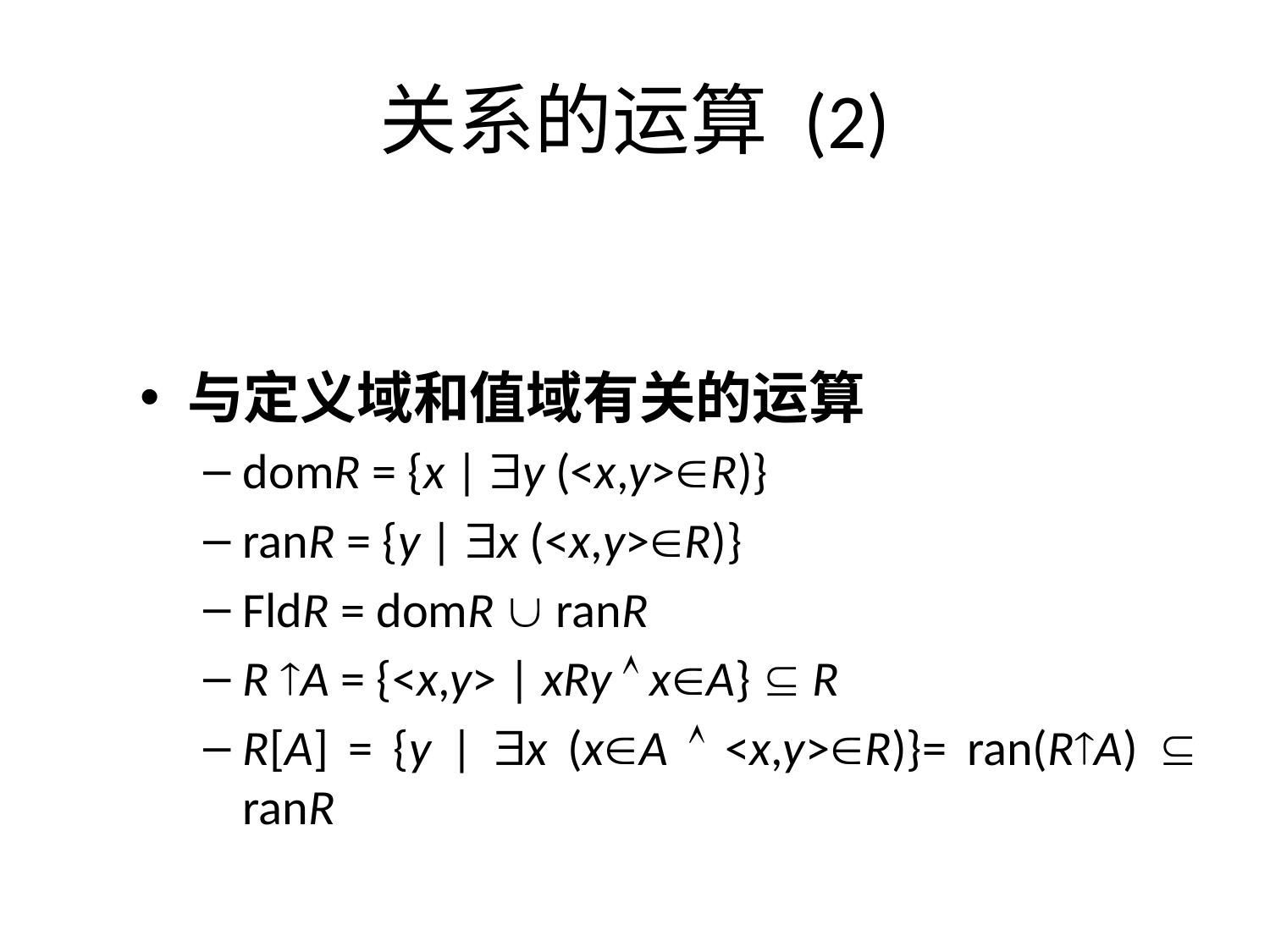

# 关系的运算 (2)
与定义域和值域有关的运算
domR = {x | ∃y (<x,y>∈R)}
ranR = {y | ∃x (<x,y>∈R)}
FldR = domR ∪ ranR
R ↑A = {<x,y> | xRy ∧ x∈A} ⊆ R
R[A] = {y | ∃x (x∈A ∧ <x,y>∈R)}= ran(R↑A) ⊆ ranR